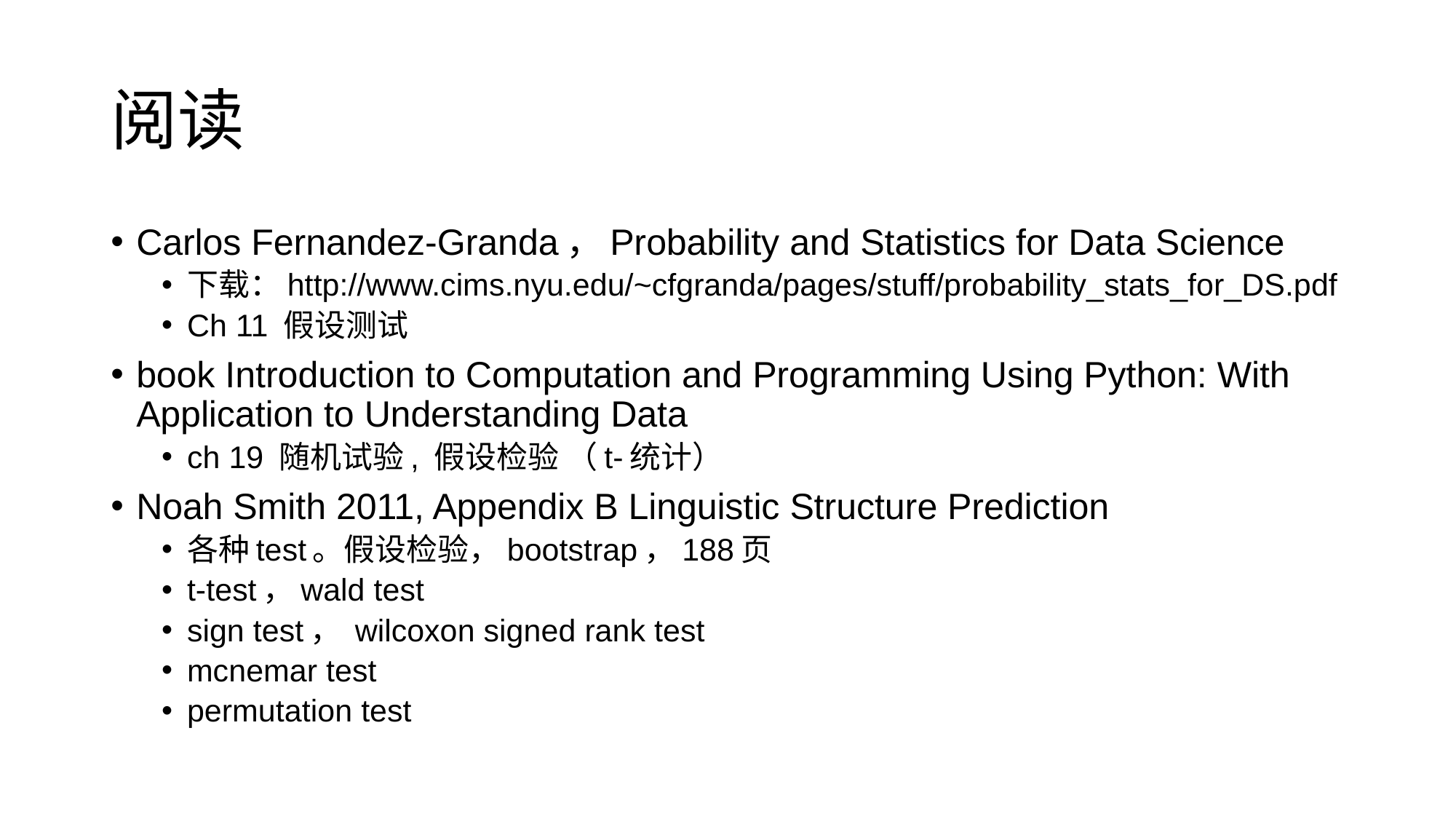

# 阅读
Carlos Fernandez-Granda，Probability and Statistics for Data Science
下载：http://www.cims.nyu.edu/~cfgranda/pages/stuff/probability_stats_for_DS.pdf
Ch 11 假设测试
book Introduction to Computation and Programming Using Python: With Application to Understanding Data
ch 19 随机试验, 假设检验 （t-统计）
Noah Smith 2011, Appendix B Linguistic Structure Prediction
各种test。假设检验，bootstrap，188页
t-test，wald test
sign test， wilcoxon signed rank test
mcnemar test
permutation test